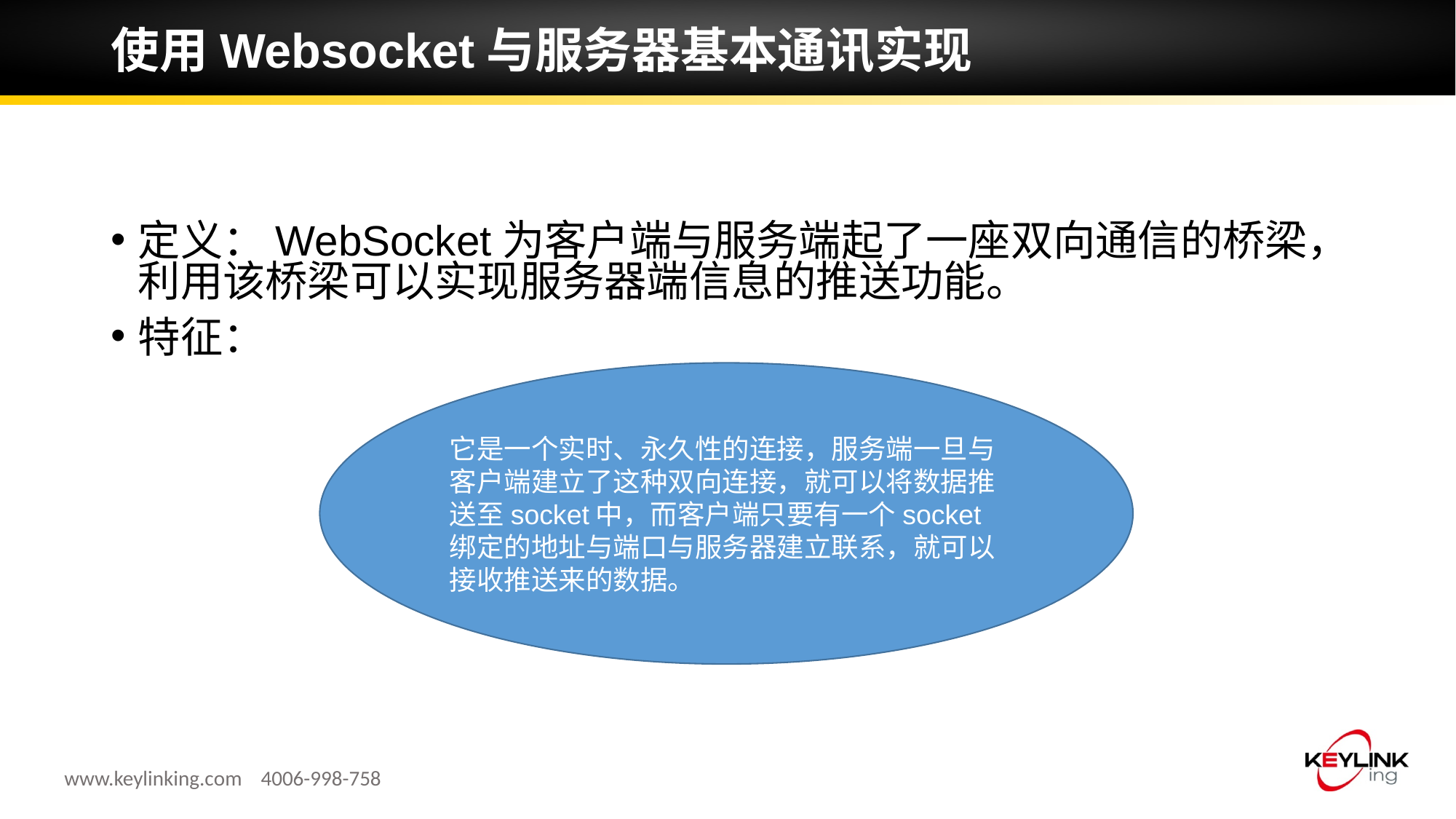

# 使用Websocket与服务器基本通讯实现
定义：WebSocket为客户端与服务端起了一座双向通信的桥梁，利用该桥梁可以实现服务器端信息的推送功能。
特征：

它是一个实时、永久性的连接，服务端一旦与客户端建立了这种双向连接，就可以将数据推送至socket中，而客户端只要有一个socket绑定的地址与端口与服务器建立联系，就可以接收推送来的数据。